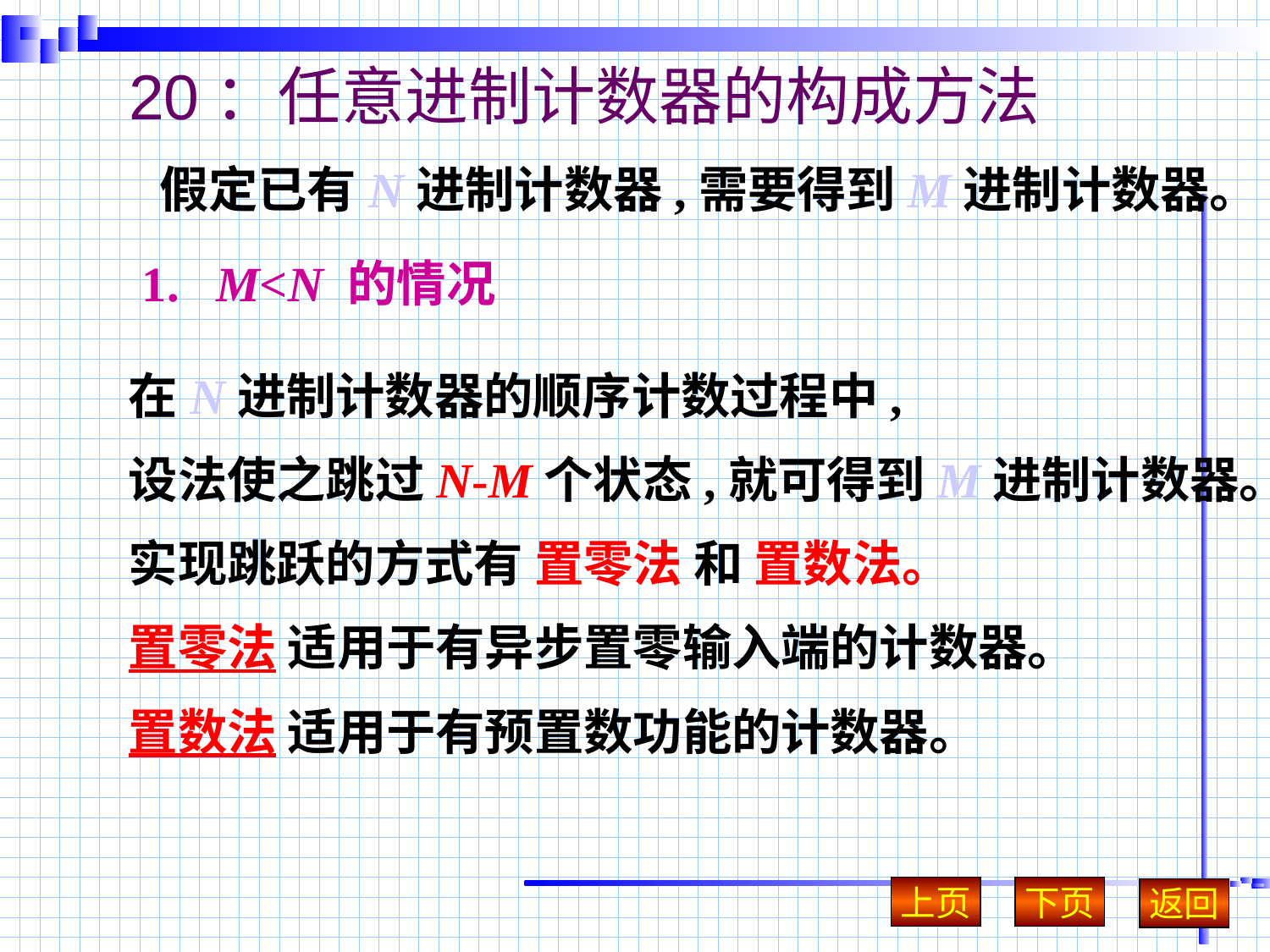

20：任意进制计数器的构成方法
假定已有N进制计数器,需要得到M进制计数器。
1.   M<N 的情况
在N进制计数器的顺序计数过程中,
设法使之跳过N-M个状态,就可得到M进制计数器。
实现跳跃的方式有 置零法 和 置数法。
置零法 适用于有异步置零输入端的计数器。
置数法 适用于有预置数功能的计数器。
上页
下页
返回